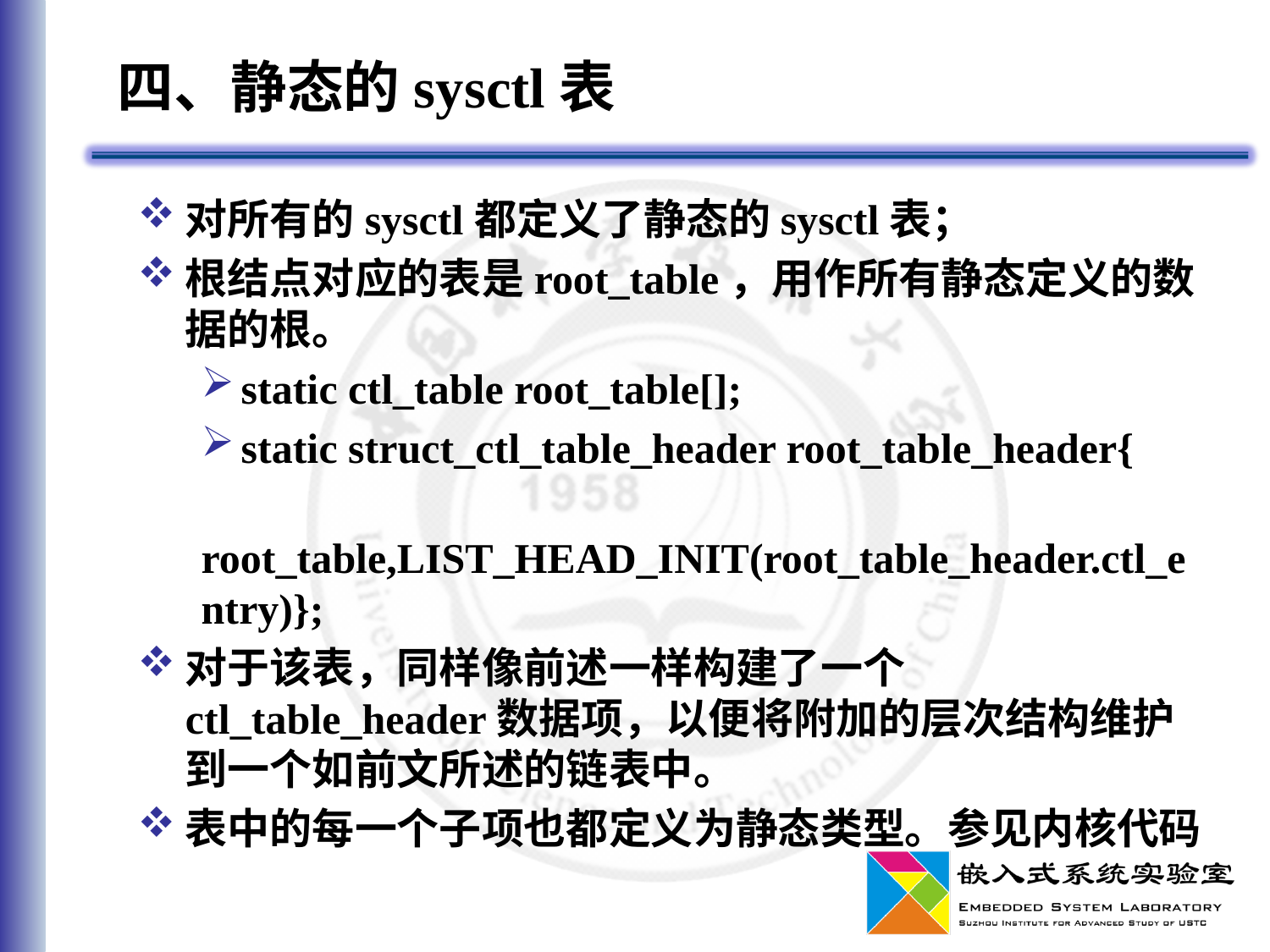

# 四、静态的sysctl表
对所有的sysctl都定义了静态的sysctl表；
根结点对应的表是root_table，用作所有静态定义的数据的根。
static ctl_table root_table[];
static struct_ctl_table_header root_table_header{
	root_table,LIST_HEAD_INIT(root_table_header.ctl_entry)};
对于该表，同样像前述一样构建了一个ctl_table_header数据项，以便将附加的层次结构维护到一个如前文所述的链表中。
表中的每一个子项也都定义为静态类型。参见内核代码